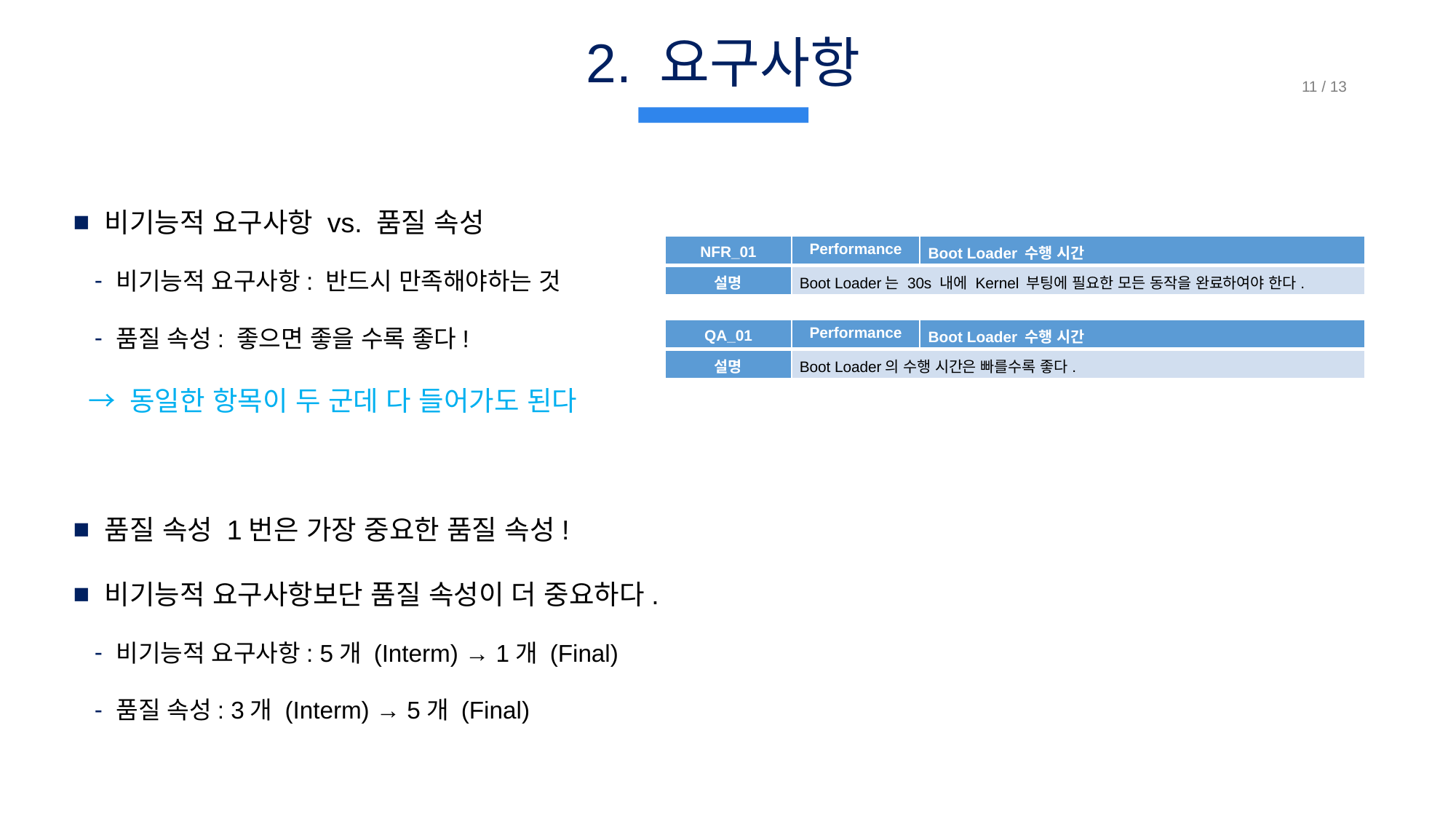

# 2. 요구사항
비기능적 요구사항 vs. 품질 속성
비기능적 요구사항: 반드시 만족해야하는 것
품질 속성: 좋으면 좋을 수록 좋다!
  → 동일한 항목이 두 군데 다 들어가도 된다

품질 속성 1번은 가장 중요한 품질 속성!
비기능적 요구사항보단 품질 속성이 더 중요하다.
비기능적 요구사항: 5개 (Interm) → 1개 (Final)
품질 속성: 3개 (Interm) → 5개 (Final)
| NFR\_01 | Performance | Boot Loader 수행 시간 |
| --- | --- | --- |
| 설명 | Boot Loader는 30s 내에 Kernel 부팅에 필요한 모든 동작을 완료하여야 한다. |  |
| QA\_01 | Performance | Boot Loader 수행 시간 |
| --- | --- | --- |
| 설명 | Boot Loader의 수행 시간은 빠를수록 좋다. |  |